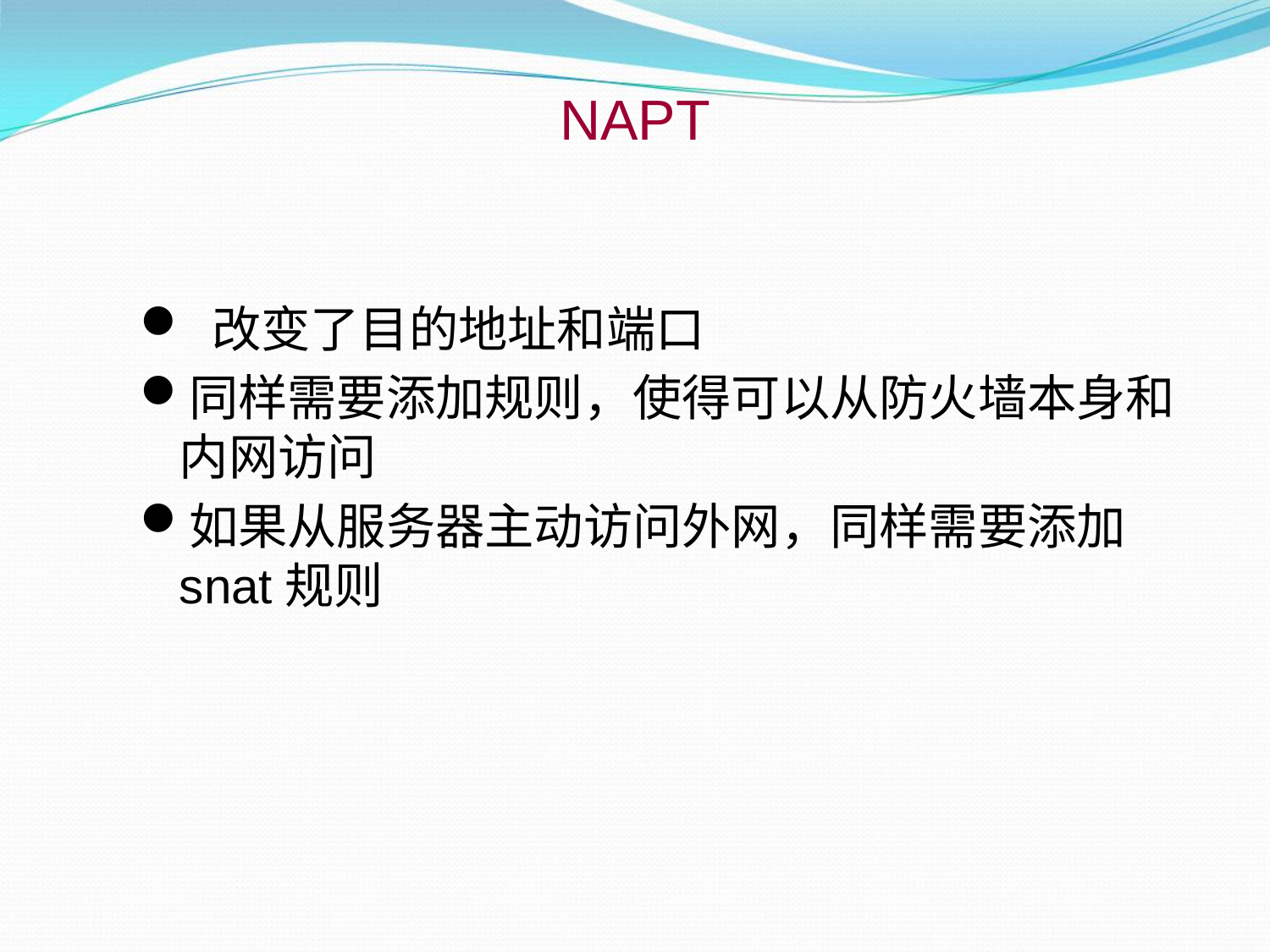

# NAPT

 改变了目的地址和端口
同样需要添加规则，使得可以从防火墙本身和内网访问
如果从服务器主动访问外网，同样需要添加snat规则